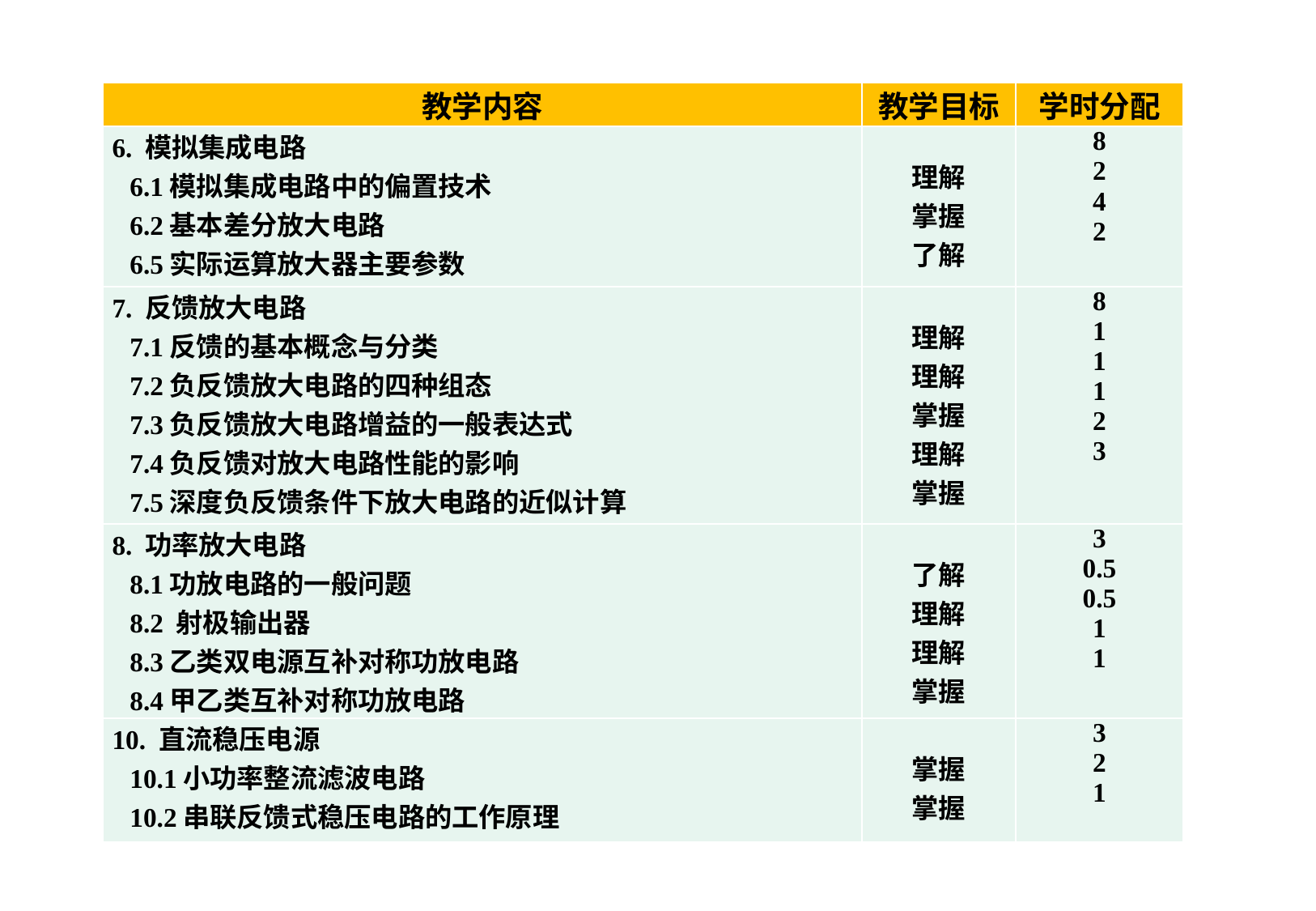

| 教学内容 | 教学目标 | 学时分配 |
| --- | --- | --- |
| 6. 模拟集成电路 6.1模拟集成电路中的偏置技术 6.2基本差分放大电路 6.5实际运算放大器主要参数 | 理解 掌握 了解 | 8 2 4 2 |
| 7. 反馈放大电路 7.1反馈的基本概念与分类 7.2负反馈放大电路的四种组态 7.3负反馈放大电路增益的一般表达式 7.4负反馈对放大电路性能的影响 7.5深度负反馈条件下放大电路的近似计算 | 理解 理解 掌握 理解 掌握 | 8 1 1 1 2 3 |
| 8. 功率放大电路 8.1功放电路的一般问题 8.2 射极输出器 8.3乙类双电源互补对称功放电路 8.4甲乙类互补对称功放电路 | 了解 理解 理解 掌握 | 3 0.5 0.5 1 1 |
| 10. 直流稳压电源 10.1小功率整流滤波电路 10.2串联反馈式稳压电路的工作原理 | 掌握 掌握 | 3 2 1 |